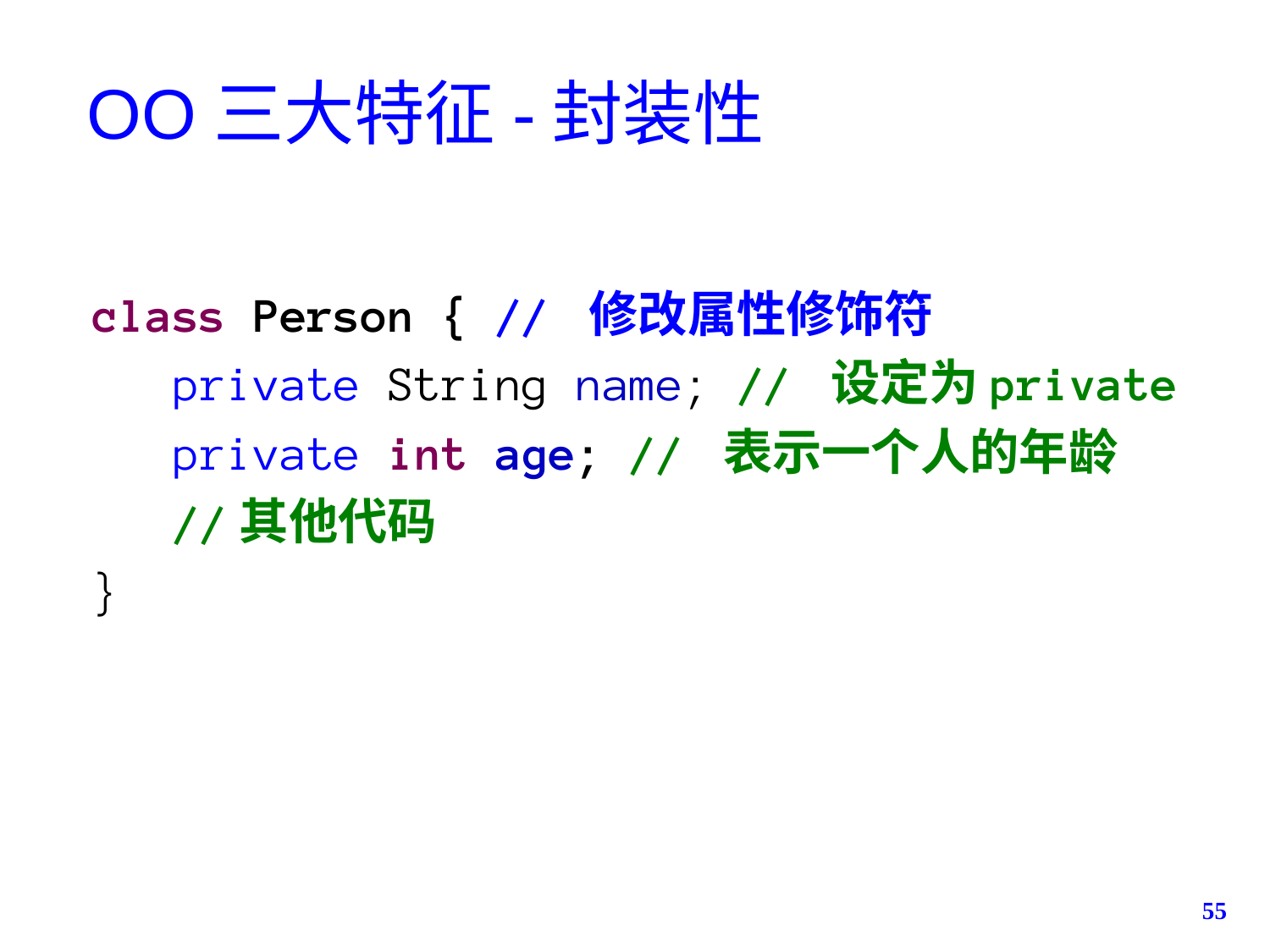

# OO三大特征-封装性
class Person { // 修改属性修饰符
   private String name; // 设定为private
   private int age; // 表示一个人的年龄
   //其他代码
}

55